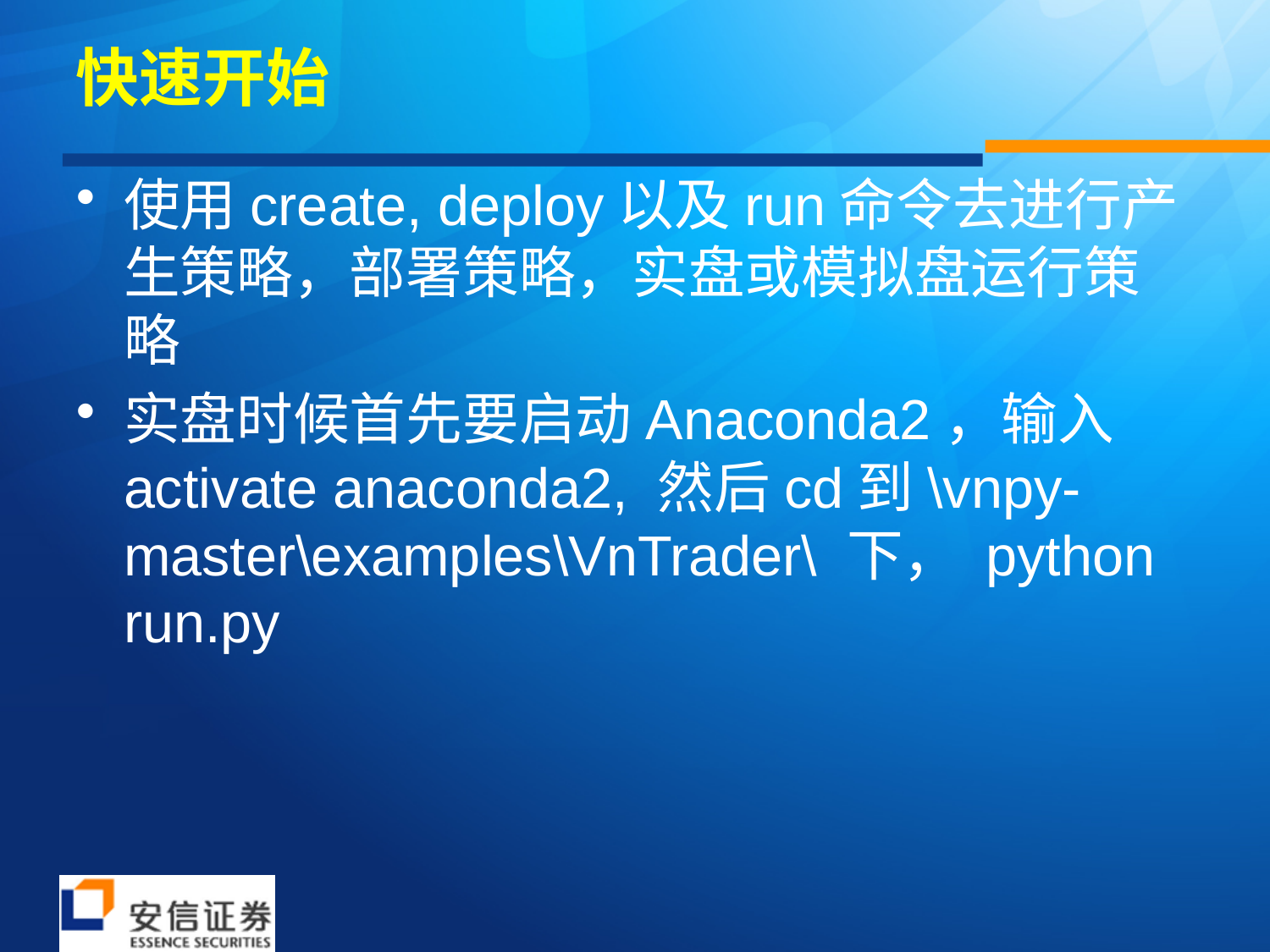

# 快速开始
使用create, deploy以及run命令去进行产生策略，部署策略，实盘或模拟盘运行策略
实盘时候首先要启动Anaconda2，输入activate anaconda2, 然后cd到\vnpy-master\examples\VnTrader\ 下， python run.py